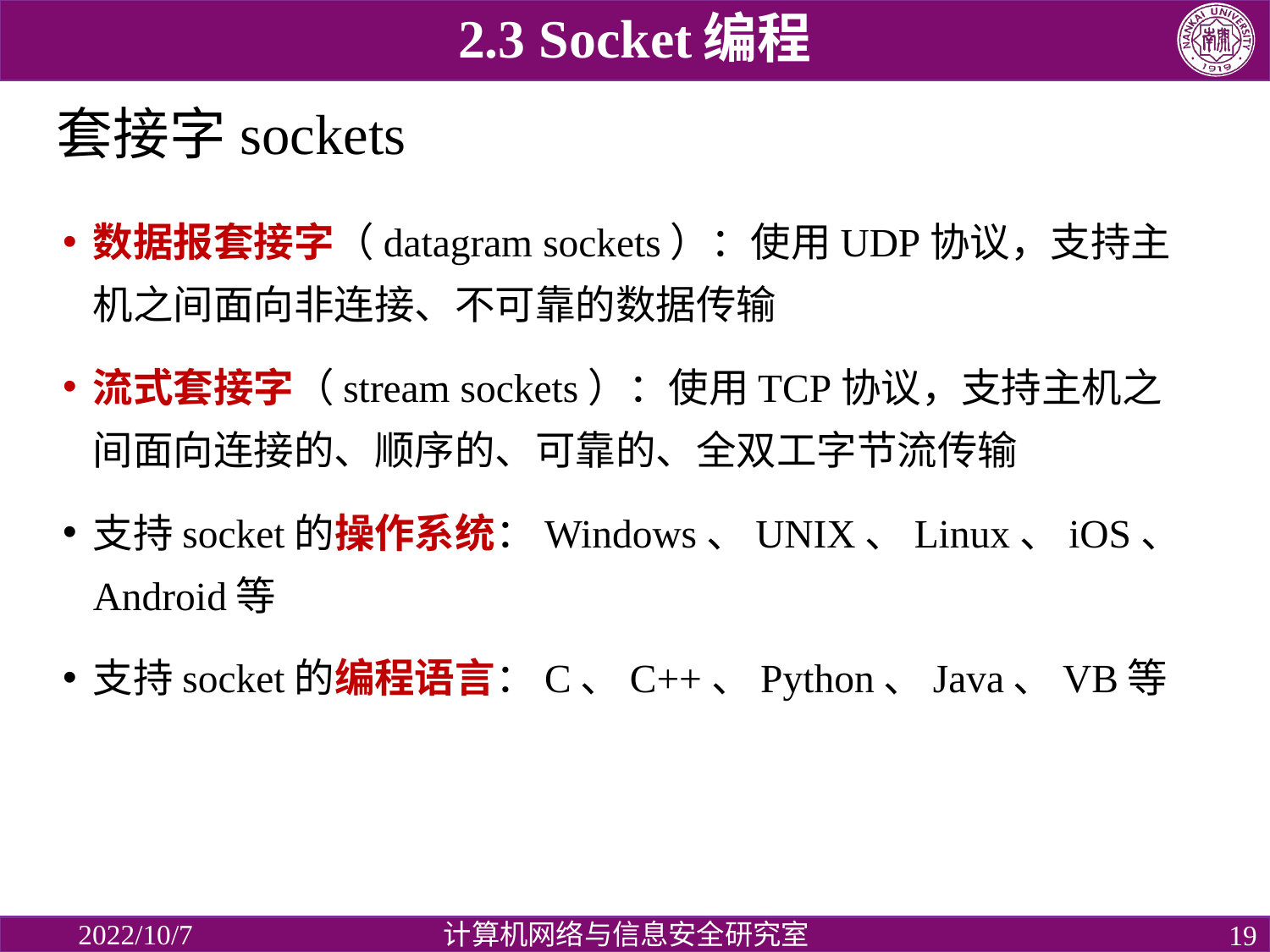

2.3 Socket编程
# 套接字sockets
数据报套接字（datagram sockets）：使用UDP协议，支持主机之间面向非连接、不可靠的数据传输
流式套接字（stream sockets）：使用TCP协议，支持主机之间面向连接的、顺序的、可靠的、全双工字节流传输
支持socket的操作系统：Windows、UNIX、Linux、iOS、Android等
支持socket的编程语言：C、C++、Python、Java、VB等